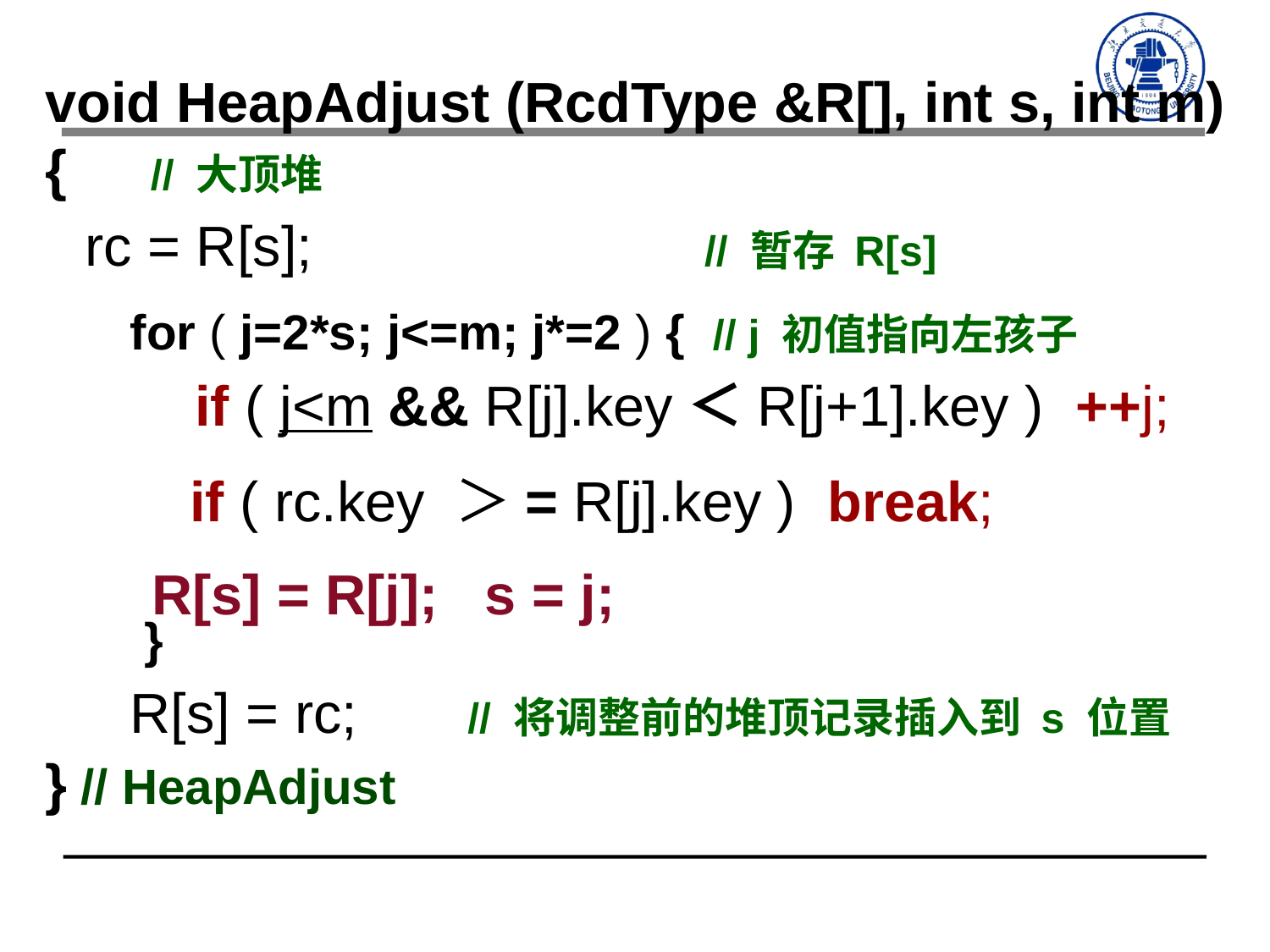

void HeapAdjust (RcdType &R[], int s, int m)
{　// 大顶堆

} // HeapAdjust
rc = R[s];                         // 暂存 R[s]
for ( j=2*s; j<=m; j*=2 ) {  // j 初值指向左孩子

 }
if ( j<m && R[j].key＜R[j+1].key )  ++j;
if ( rc.key ＞= R[j].key )  break;
R[s] = R[j];   s = j;
R[s] = rc;       // 将调整前的堆顶记录插入到 s 位置